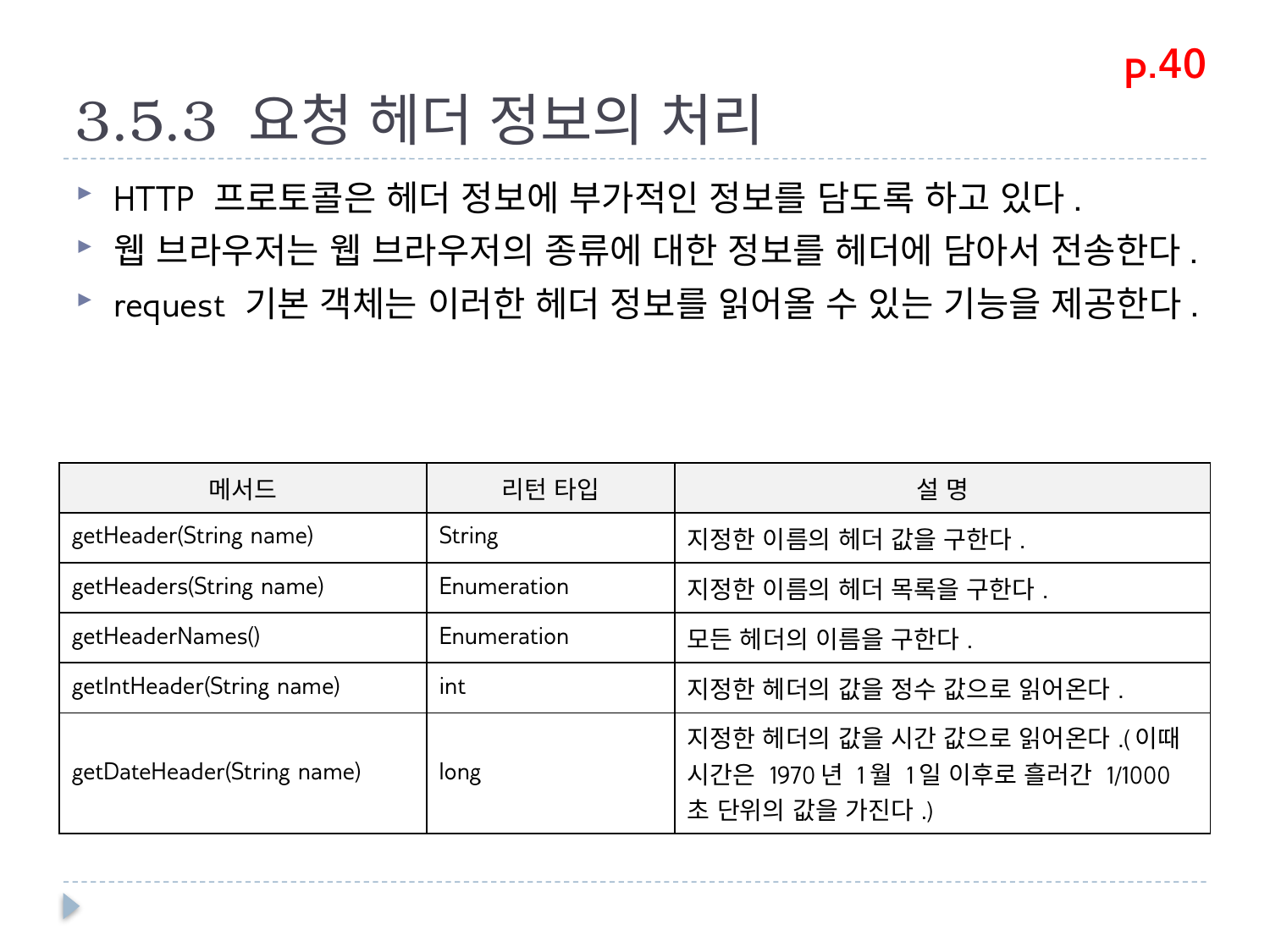

# 3.5.3 요청 헤더 정보의 처리
p.40
HTTP 프로토콜은 헤더 정보에 부가적인 정보를 담도록 하고 있다.
웹 브라우저는 웹 브라우저의 종류에 대한 정보를 헤더에 담아서 전송한다.
request 기본 객체는 이러한 헤더 정보를 읽어올 수 있는 기능을 제공한다.
| 메서드 | 리턴 타입 | 설 명 |
| --- | --- | --- |
| getHeader(String name) | String | 지정한 이름의 헤더 값을 구한다. |
| getHeaders(String name) | Enumeration | 지정한 이름의 헤더 목록을 구한다. |
| getHeaderNames() | Enumeration | 모든 헤더의 이름을 구한다. |
| getIntHeader(String name) | int | 지정한 헤더의 값을 정수 값으로 읽어온다. |
| getDateHeader(String name) | long | 지정한 헤더의 값을 시간 값으로 읽어온다.(이때 시간은 1970년 1월 1일 이후로 흘러간 1/1000 초 단위의 값을 가진다.) |